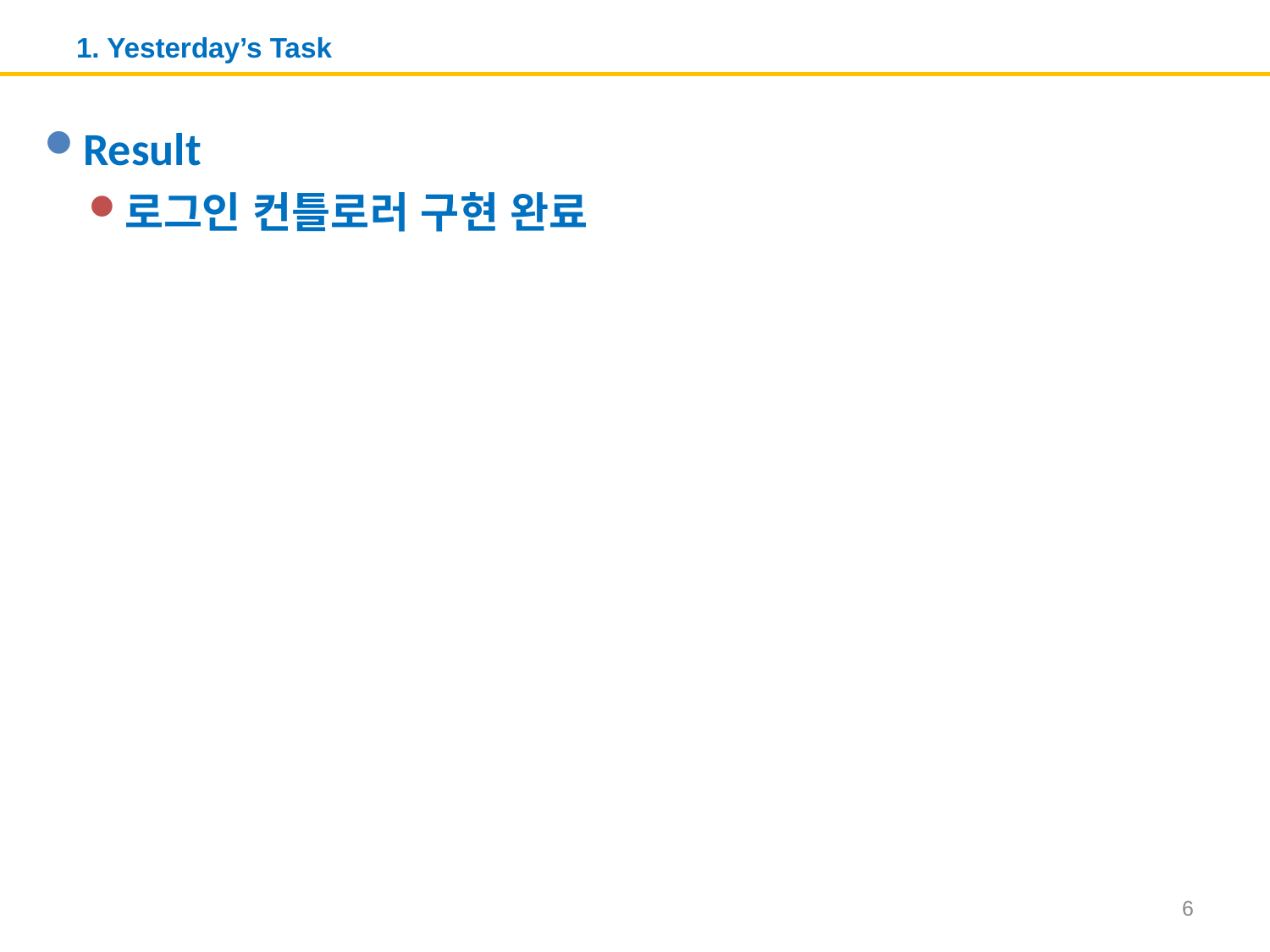

# 1. Yesterday’s Task
Result
로그인 컨틀로러 구현 완료
6